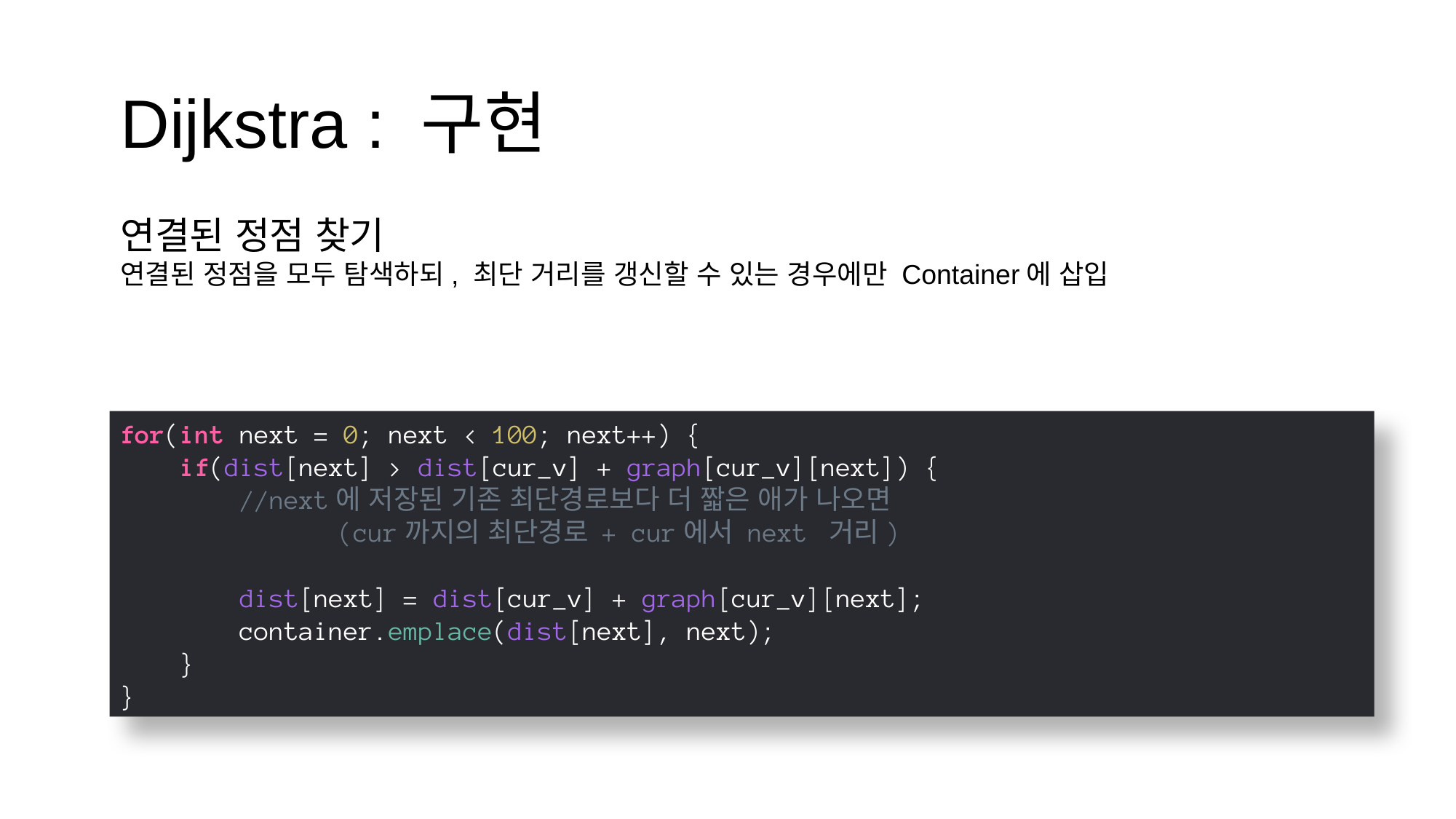

Dijkstra : 구현
연결된 정점 찾기
연결된 정점을 모두 탐색하되, 최단 거리를 갱신할 수 있는 경우에만 Container에 삽입

for(int next = 0; next < 100; next++) {
    if(dist[next] > dist[cur_v] + graph[cur_v][next]) {
        //next에 저장된 기존 최단경로보다 더 짧은 애가 나오면
		(cur까지의 최단경로 + cur에서 next 거리)
        dist[next] = dist[cur_v] + graph[cur_v][next];
        container.emplace(dist[next], next);
    }
}